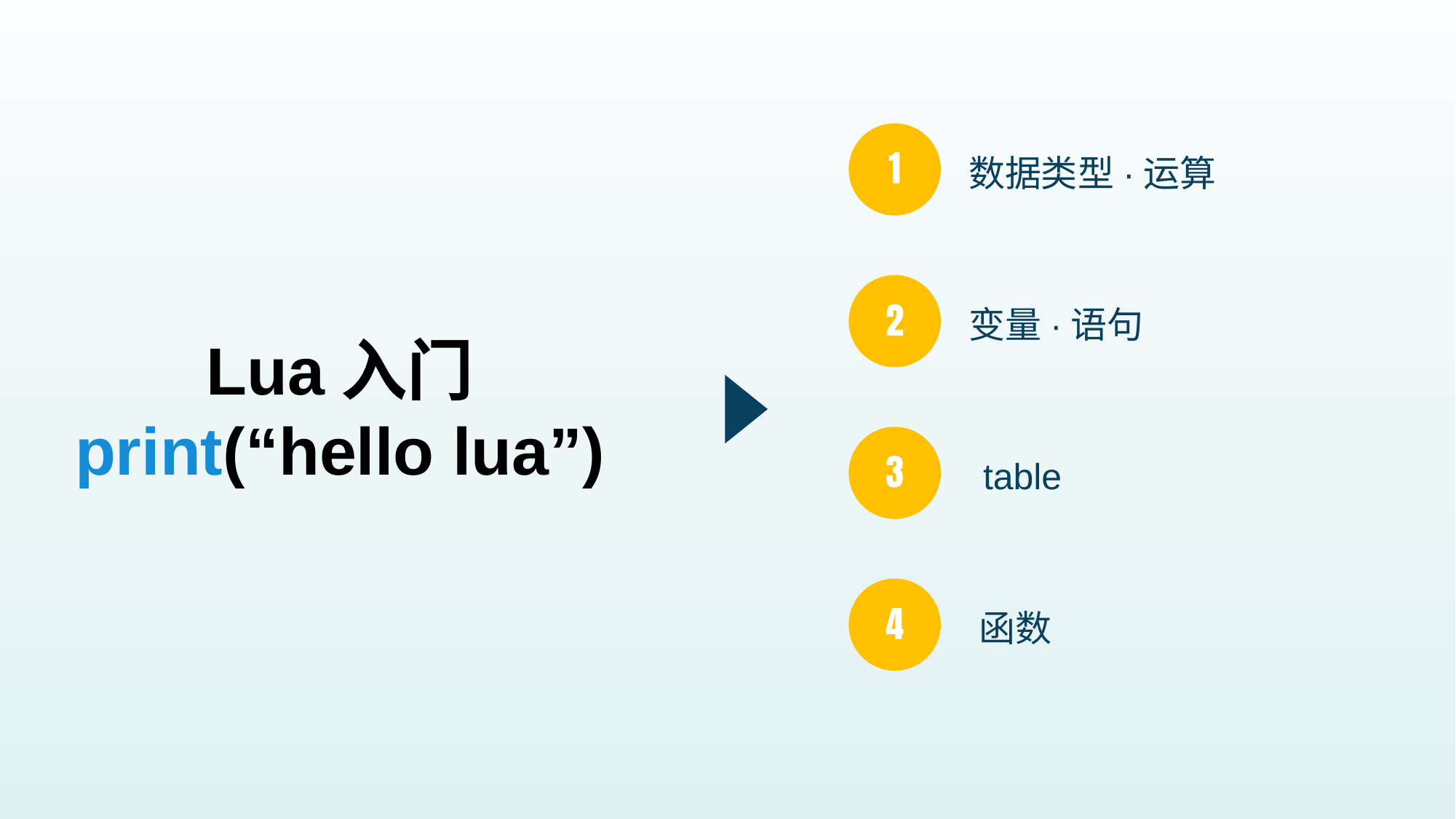

1
数据类型·运算
2
变量·语句
Lua入门
print(“hello lua”)

3
table
4
函数